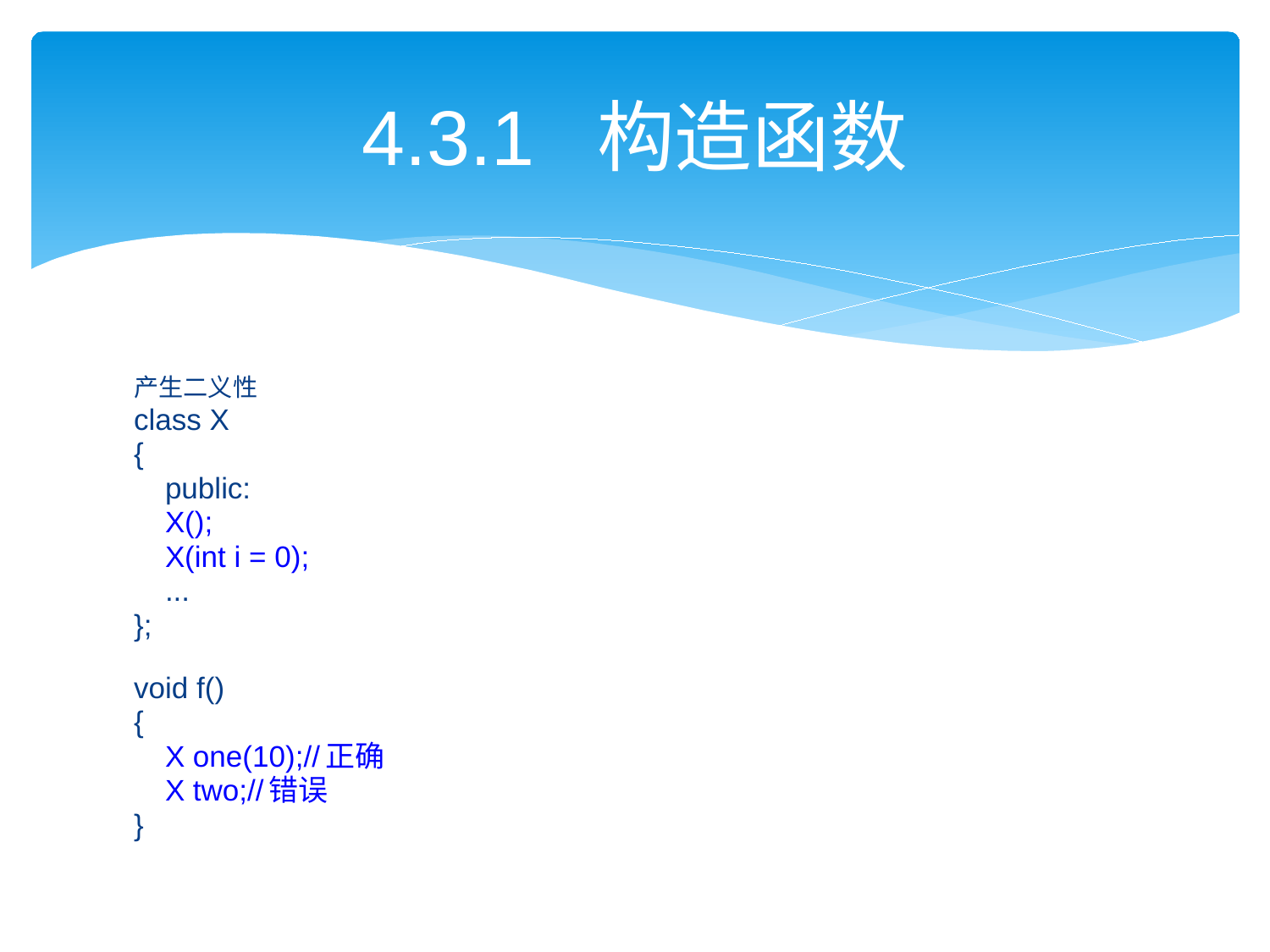

# 4.3.1  构造函数
产生二义性
class X
{
	public:
		X();
		X(int i = 0);
	...
};

void f()
{
	X one(10);//正确
	X two;//错误
}